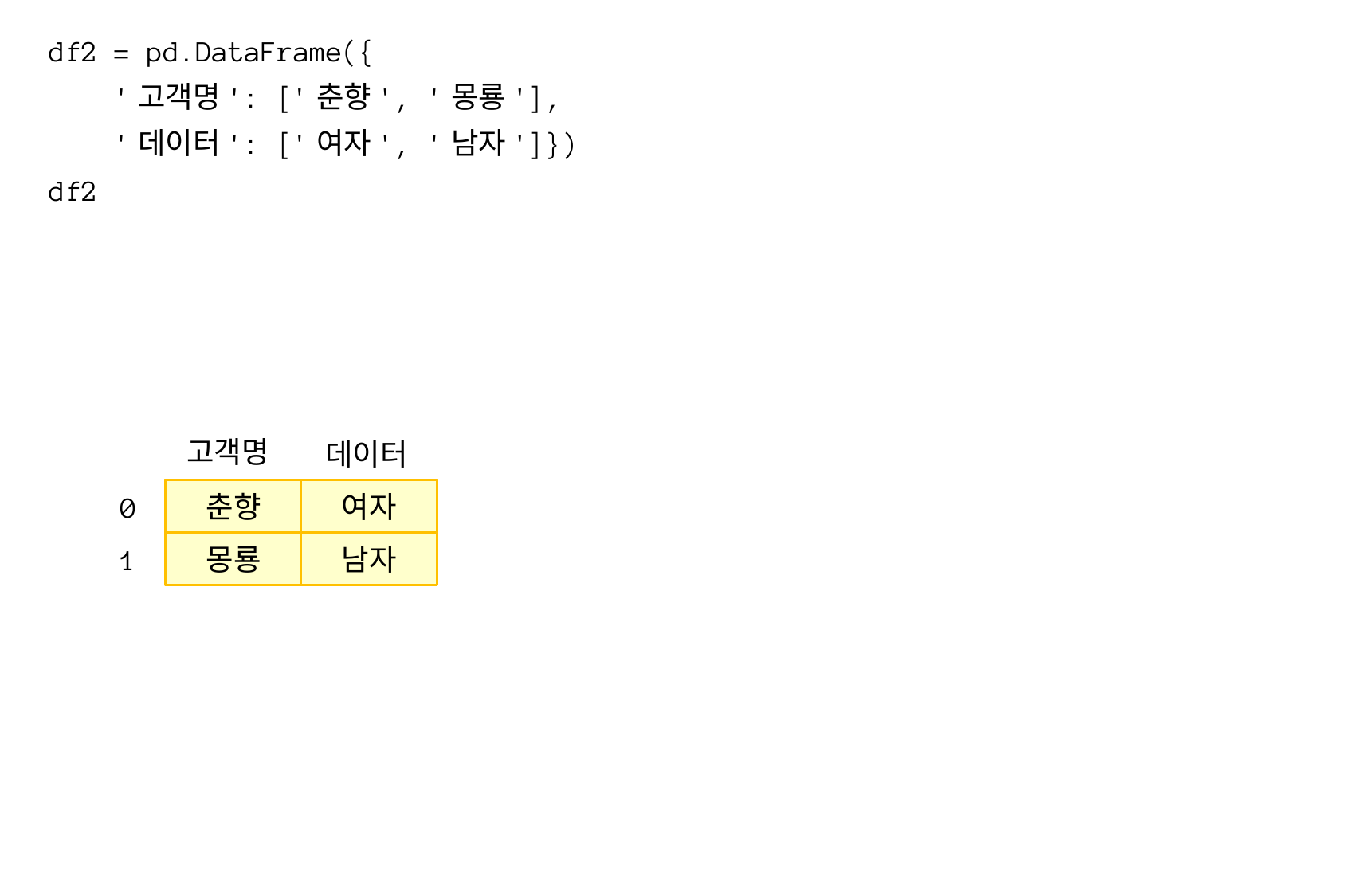

df2 = pd.DataFrame({
    '고객명': ['춘향', '몽룡'],
    '데이터': ['여자', '남자']})
df2
고객명

데이터
0
춘향
여자
1
몽룡
남자